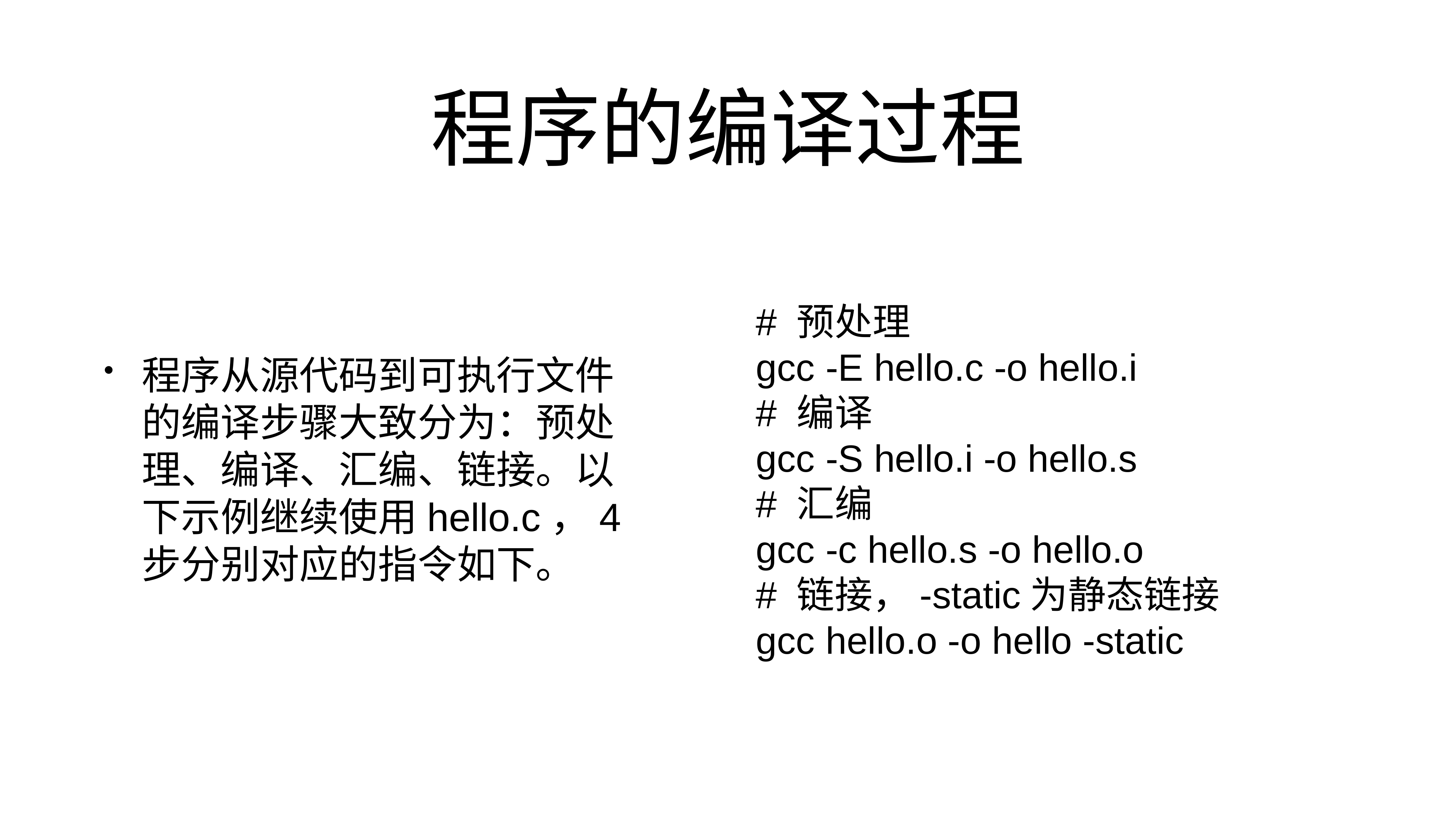

# 程序的编译过程
程序从源代码到可执行文件的编译步骤大致分为：预处理、编译、汇编、链接。以下示例继续使用hello.c，4步分别对应的指令如下。
# 预处理
gcc -E hello.c -o hello.i
# 编译
gcc -S hello.i -o hello.s
# 汇编
gcc -c hello.s -o hello.o
# 链接，-static为静态链接
gcc hello.o -o hello -static